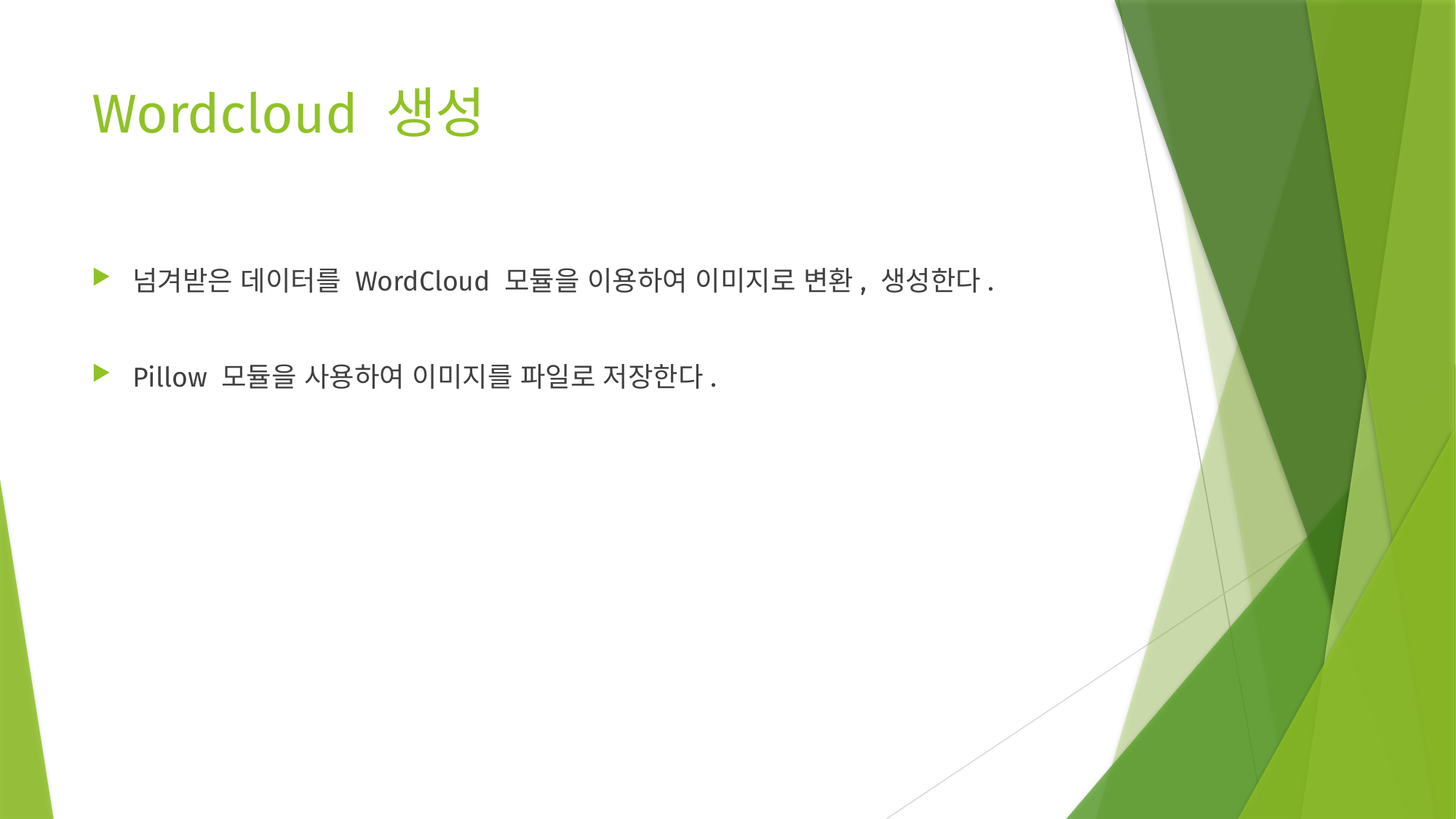

# Wordcloud 생성
넘겨받은 데이터를 WordCloud 모듈을 이용하여 이미지로 변환, 생성한다.

Pillow 모듈을 사용하여 이미지를 파일로 저장한다.